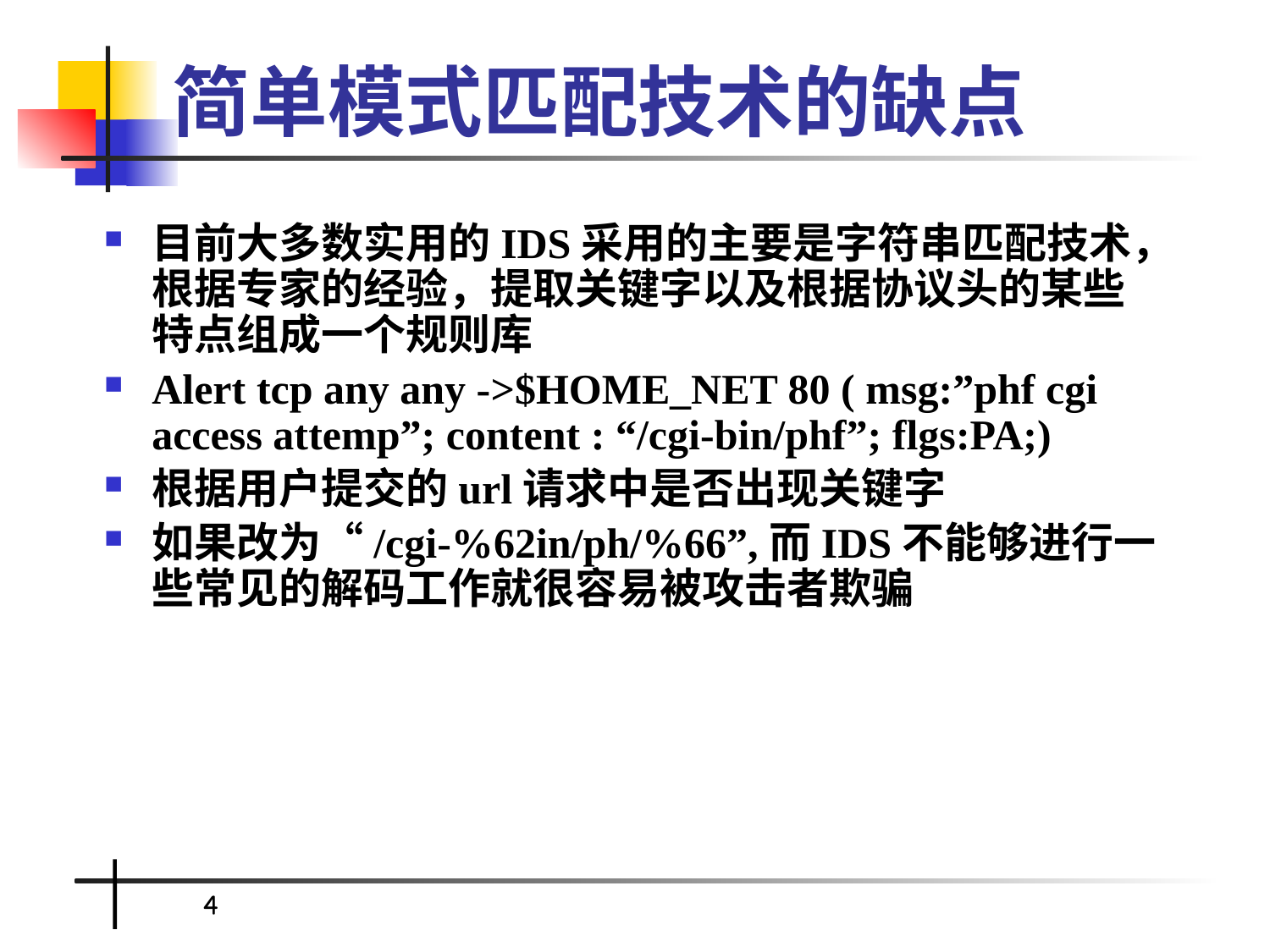

# 简单模式匹配技术的缺点
目前大多数实用的IDS采用的主要是字符串匹配技术，根据专家的经验，提取关键字以及根据协议头的某些特点组成一个规则库
Alert tcp any any ->$HOME_NET 80 ( msg:”phf cgi access attemp”; content : “/cgi-bin/phf”; flgs:PA;)
根据用户提交的url请求中是否出现关键字
如果改为“/cgi-%62in/ph/%66”,而IDS不能够进行一些常见的解码工作就很容易被攻击者欺骗

4